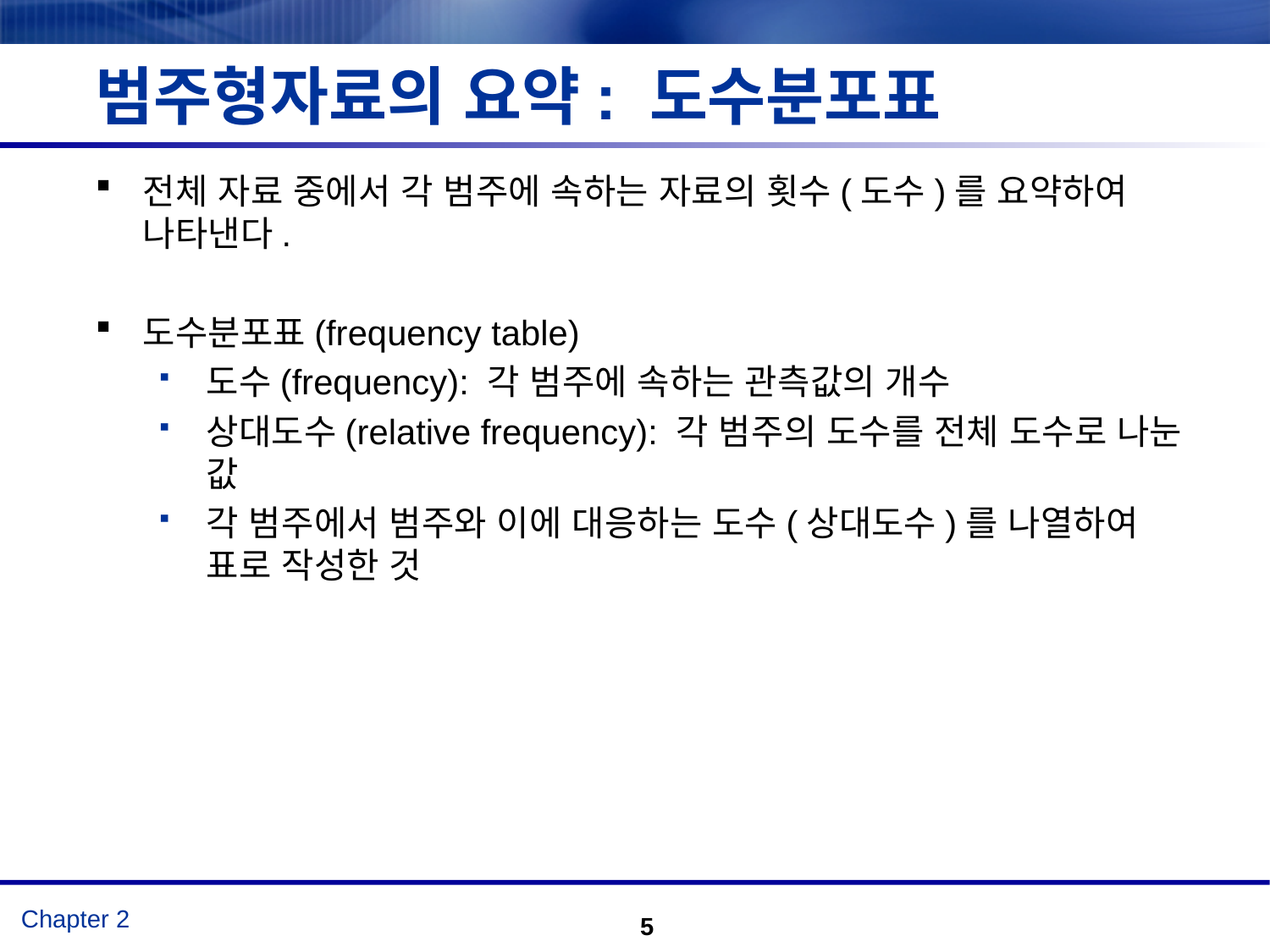

# 범주형자료의 요약: 도수분포표
전체 자료 중에서 각 범주에 속하는 자료의 횟수(도수)를 요약하여 나타낸다.

도수분포표(frequency table)
도수(frequency): 각 범주에 속하는 관측값의 개수
상대도수(relative frequency): 각 범주의 도수를 전체 도수로 나눈 값
각 범주에서 범주와 이에 대응하는 도수(상대도수)를 나열하여 표로 작성한 것
5